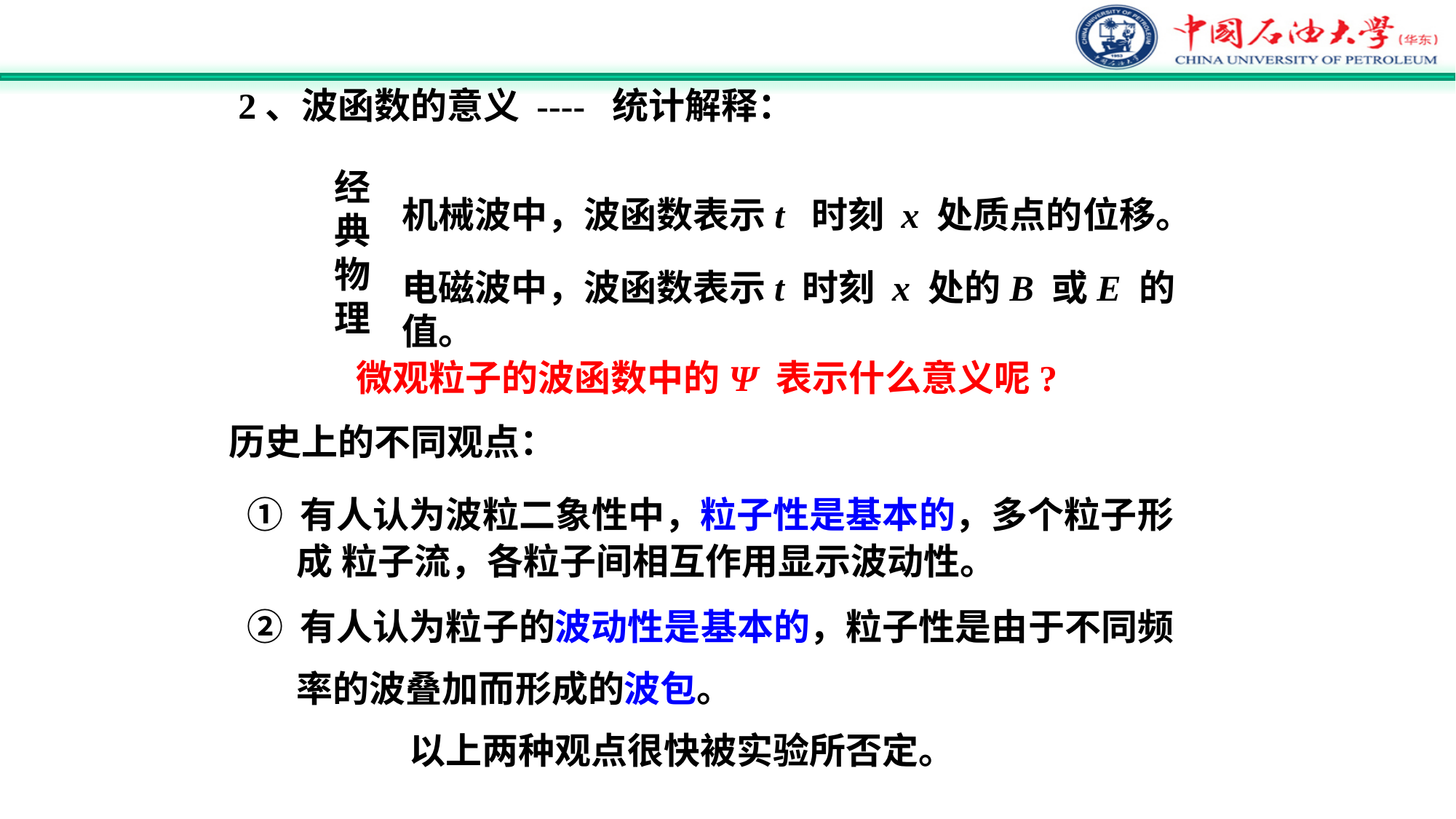

2、波函数的意义 ----  统计解释：
经
典
物
理
机械波中，波函数表示t  时刻 x 处质点的位移。
电磁波中，波函数表示t 时刻 x 处的B 或E 的值。
微观粒子的波函数中的Ψ 表示什么意义呢?
历史上的不同观点：
① 有人认为波粒二象性中，粒子性是基本的，多个粒子形
     成 粒子流，各粒子间相互作用显示波动性。
② 有人认为粒子的波动性是基本的，粒子性是由于不同频
     率的波叠加而形成的波包。
以上两种观点很快被实验所否定。